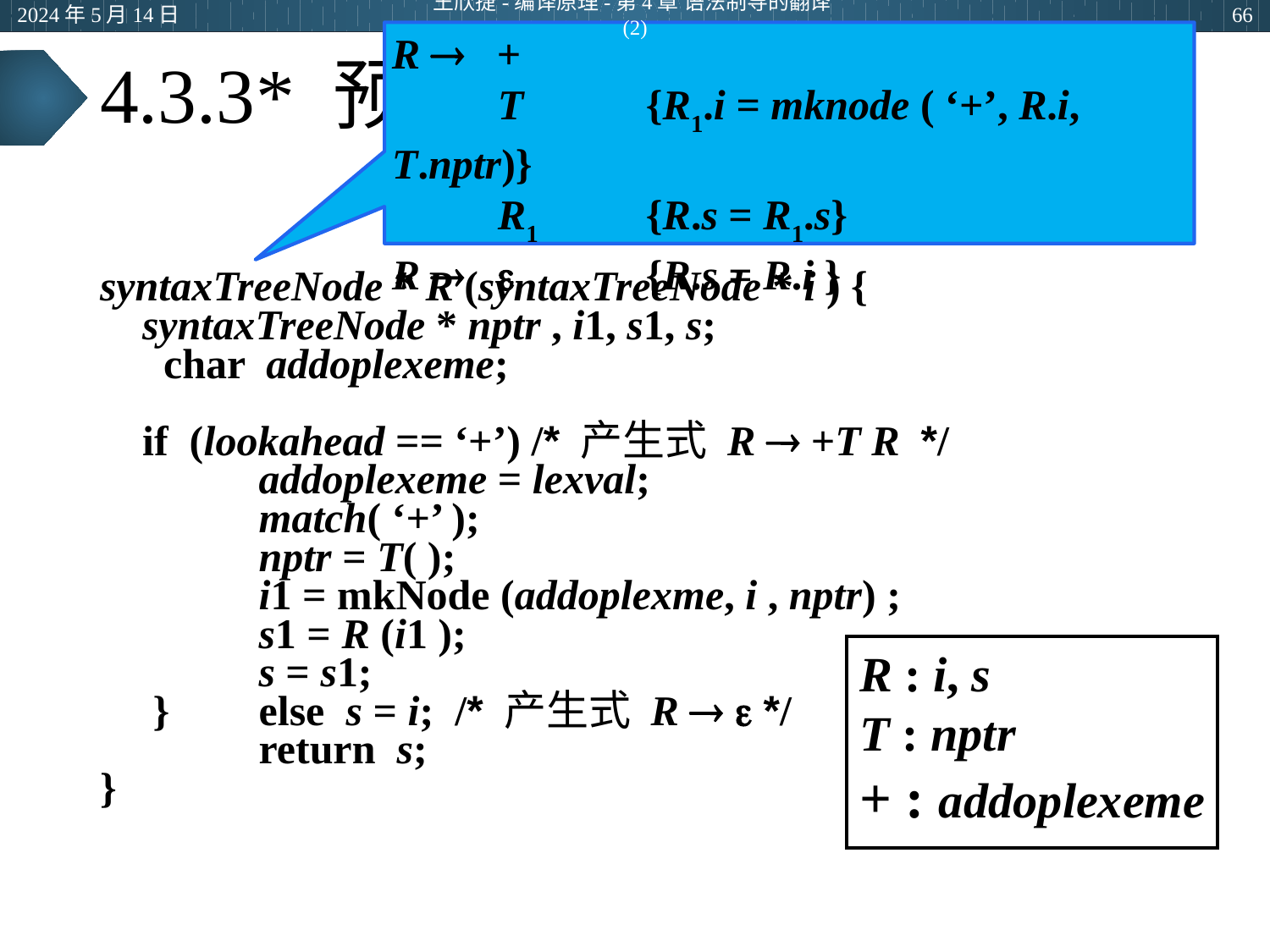

2024年5月14日
王欣捷-编译原理-第4章 语法制导的翻译(2)
66
R →   +
          T	{R1.i = mknode ( ‘+’, R.i, T.nptr)}
          R1	{R.s = R1.s}
R →   ε 	{R.s = R.i }

# 4.3.3* 预测翻译器的设计

syntaxTreeNode * R (syntaxTreeNode * i ) {
	 syntaxTreeNode * nptr , i1, s1, s;
      char  addoplexeme;

	 if  (lookahead == ‘+’) /* 产生式 R → +T R  */
		addoplexeme = lexval;
		match( ‘+’ );
		nptr = T( );
  		i1 = mkNode (addoplexme, i , nptr) ;
  		s1 = R (i1 );
  		s = s1;
	  }	else  s = i;  /* 产生式 R → ε */
		return  s;
}

R : i, s
T : nptr
+ : addoplexeme